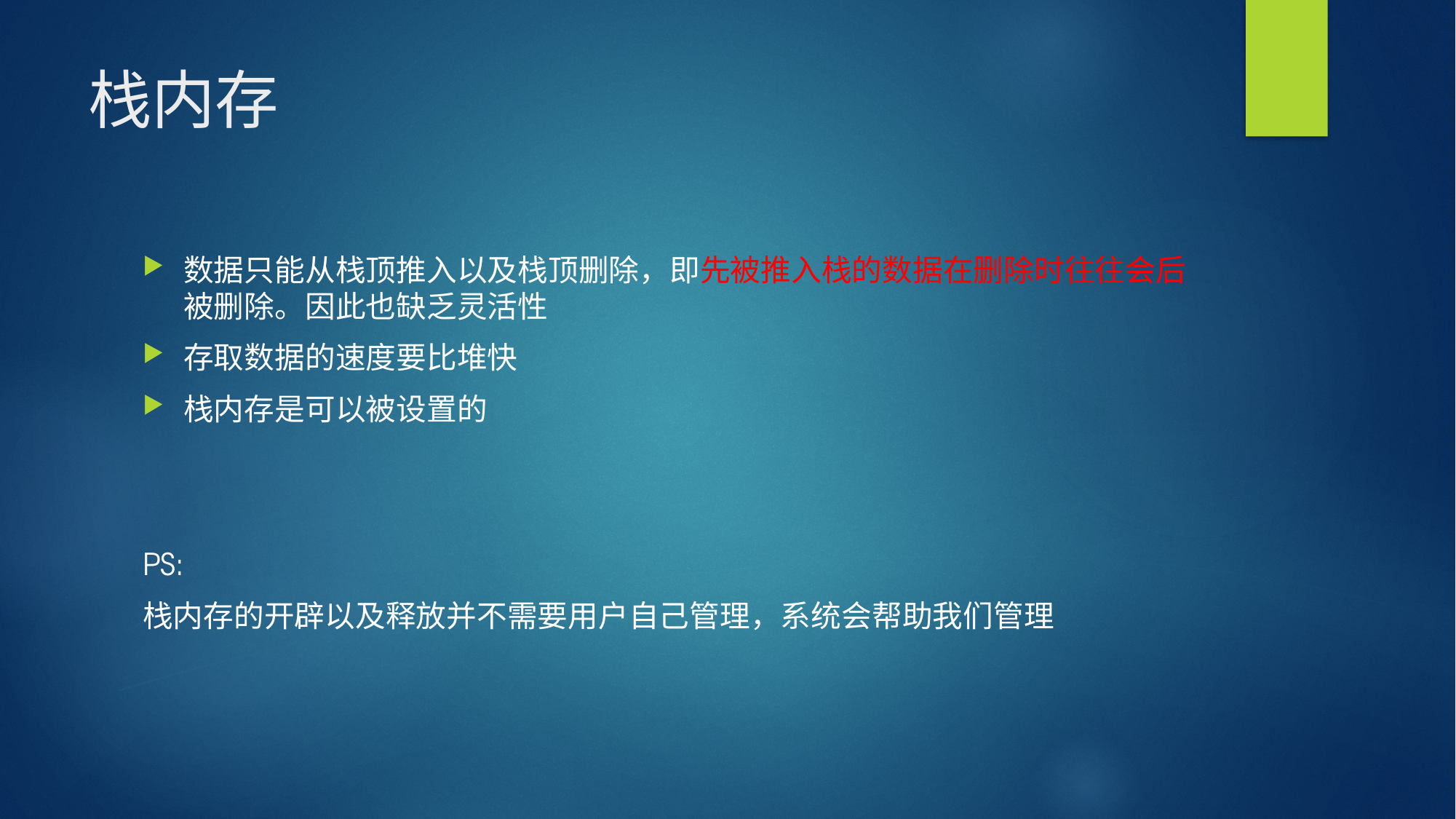

# 栈内存
数据只能从栈顶推入以及栈顶删除，即先被推入栈的数据在删除时往往会后被删除。因此也缺乏灵活性
存取数据的速度要比堆快
栈内存是可以被设置的

PS:
栈内存的开辟以及释放并不需要用户自己管理，系统会帮助我们管理